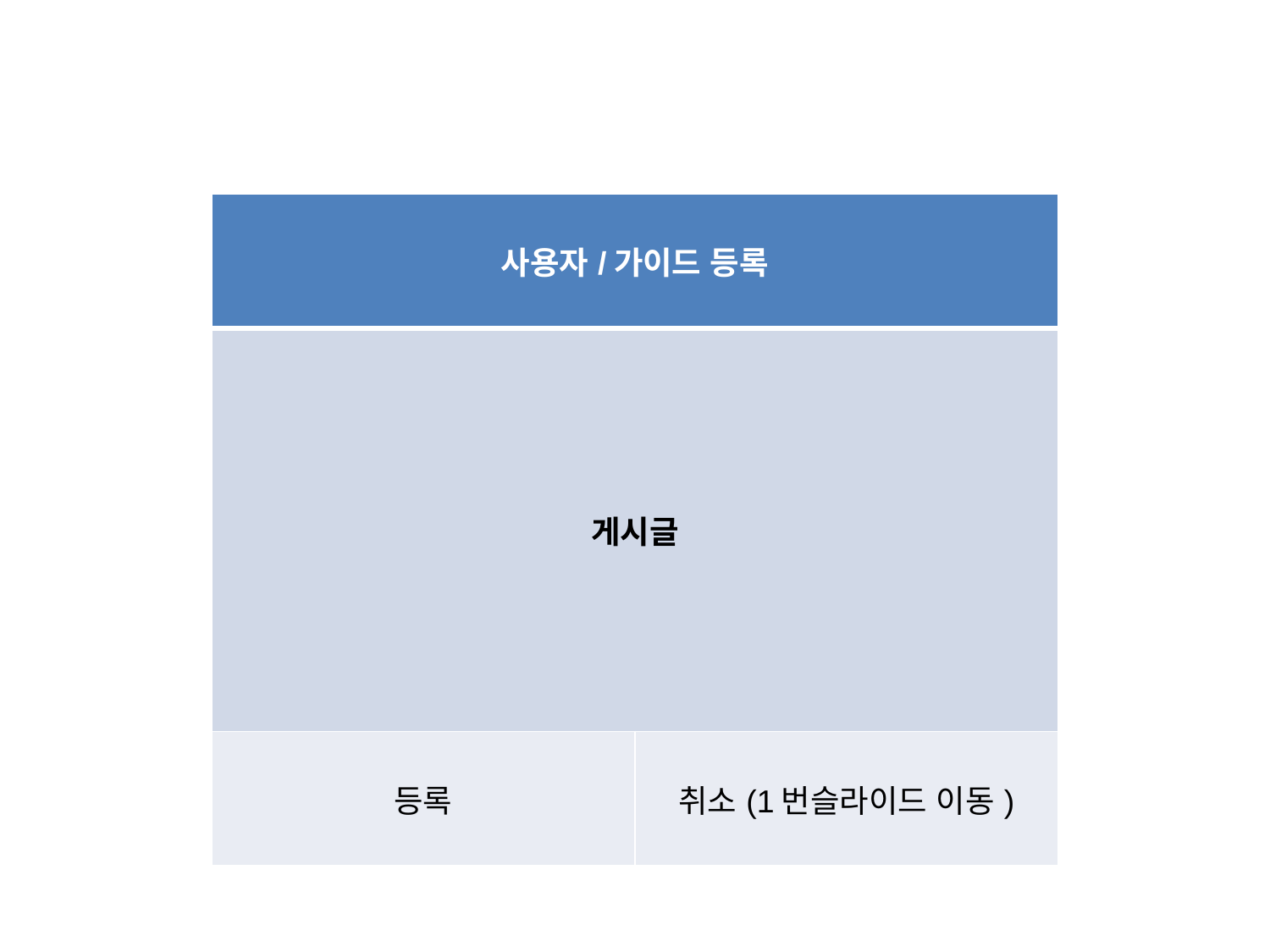

| 사용자/가이드 등록 |  |
| --- | --- |
| 게시글 |  |
| 등록 | 취소(1번슬라이드 이동) |